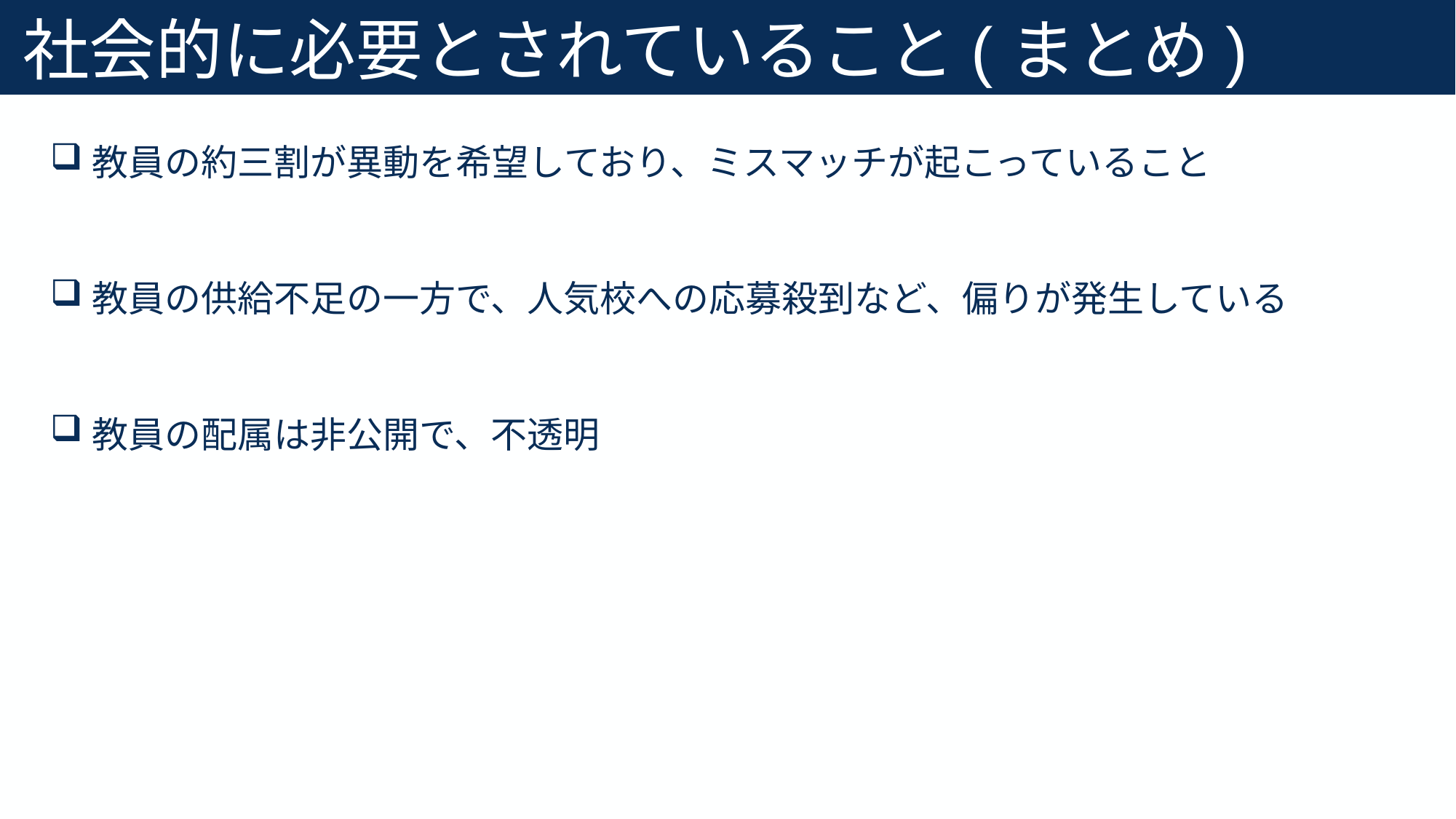

# 社会的に必要とされていること(まとめ)
13
教員の約三割が異動を希望しており、ミスマッチが起こっていること

教員の供給不足の一方で、人気校への応募殺到など、偏りが発生している

教員の配属は非公開で、不透明